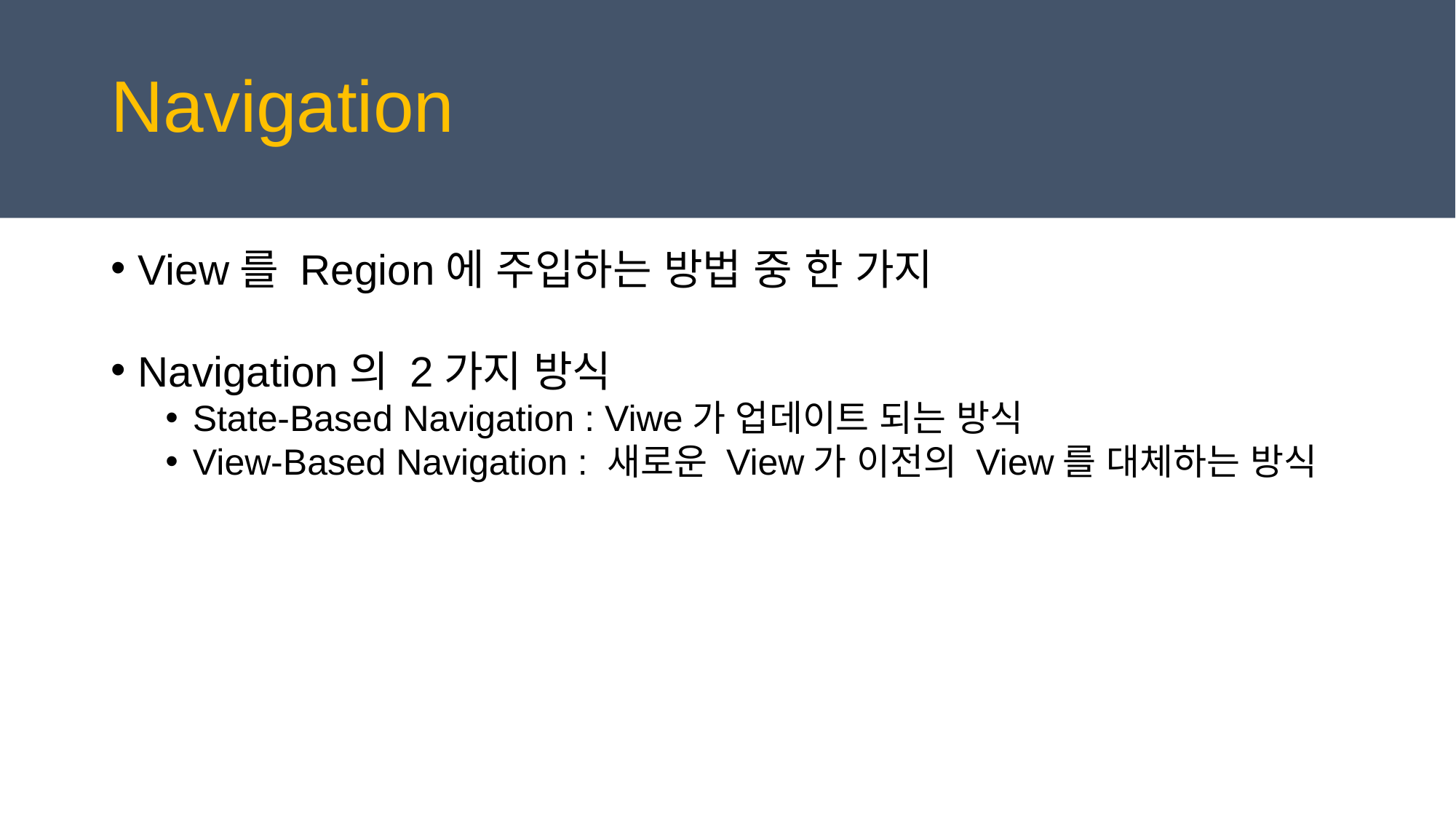

Navigation
View를 Region에 주입하는 방법 중 한 가지

Navigation의 2가지 방식
State-Based Navigation : Viwe가 업데이트 되는 방식
View-Based Navigation : 새로운 View가 이전의 View를 대체하는 방식